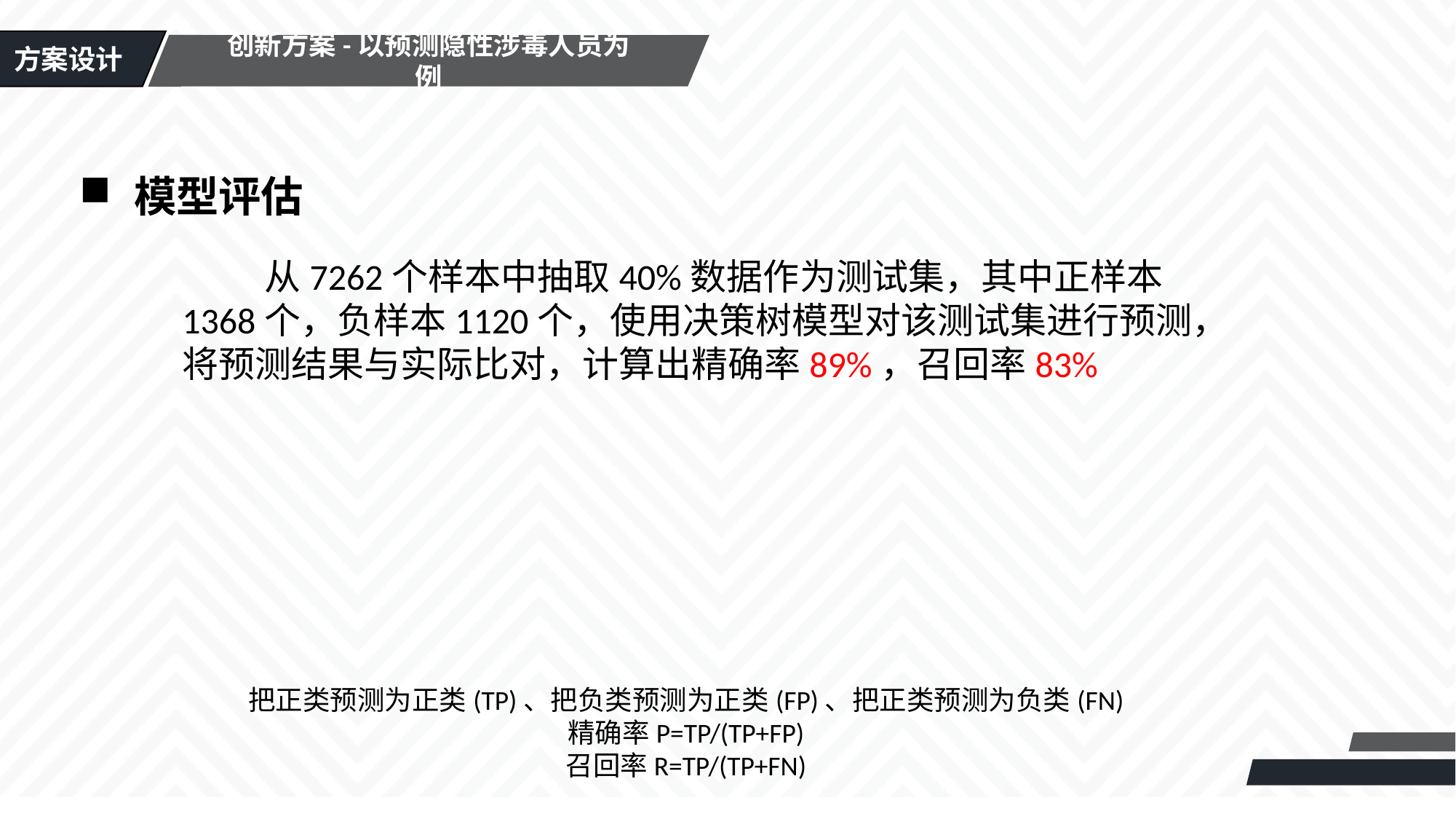

方案设计
创新方案-以预测隐性涉毒人员为例
模型评估
         从7262个样本中抽取40%数据作为测试集，其中正样本1368个，负样本1120个，使用决策树模型对该测试集进行预测，将预测结果与实际比对，计算出精确率89%，召回率83%
把正类预测为正类(TP)、把负类预测为正类(FP)、把正类预测为负类(FN)
精确率P=TP/(TP+FP)
召回率R=TP/(TP+FN)